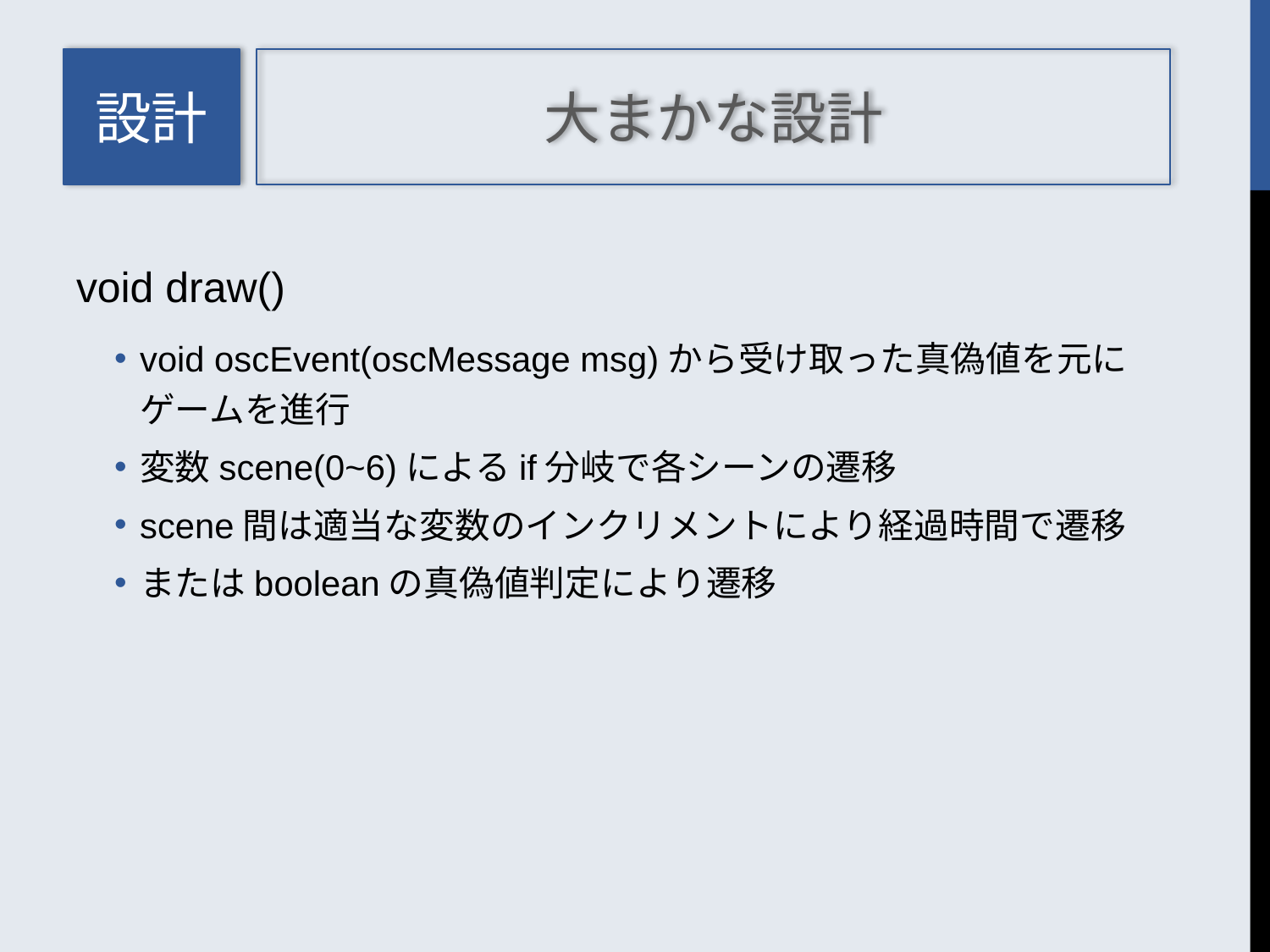

設計
大まかな設計
void draw()
void oscEvent(oscMessage msg)から受け取った真偽値を元にゲームを進行
変数scene(0~6)によるif分岐で各シーンの遷移
scene間は適当な変数のインクリメントにより経過時間で遷移
またはbooleanの真偽値判定により遷移